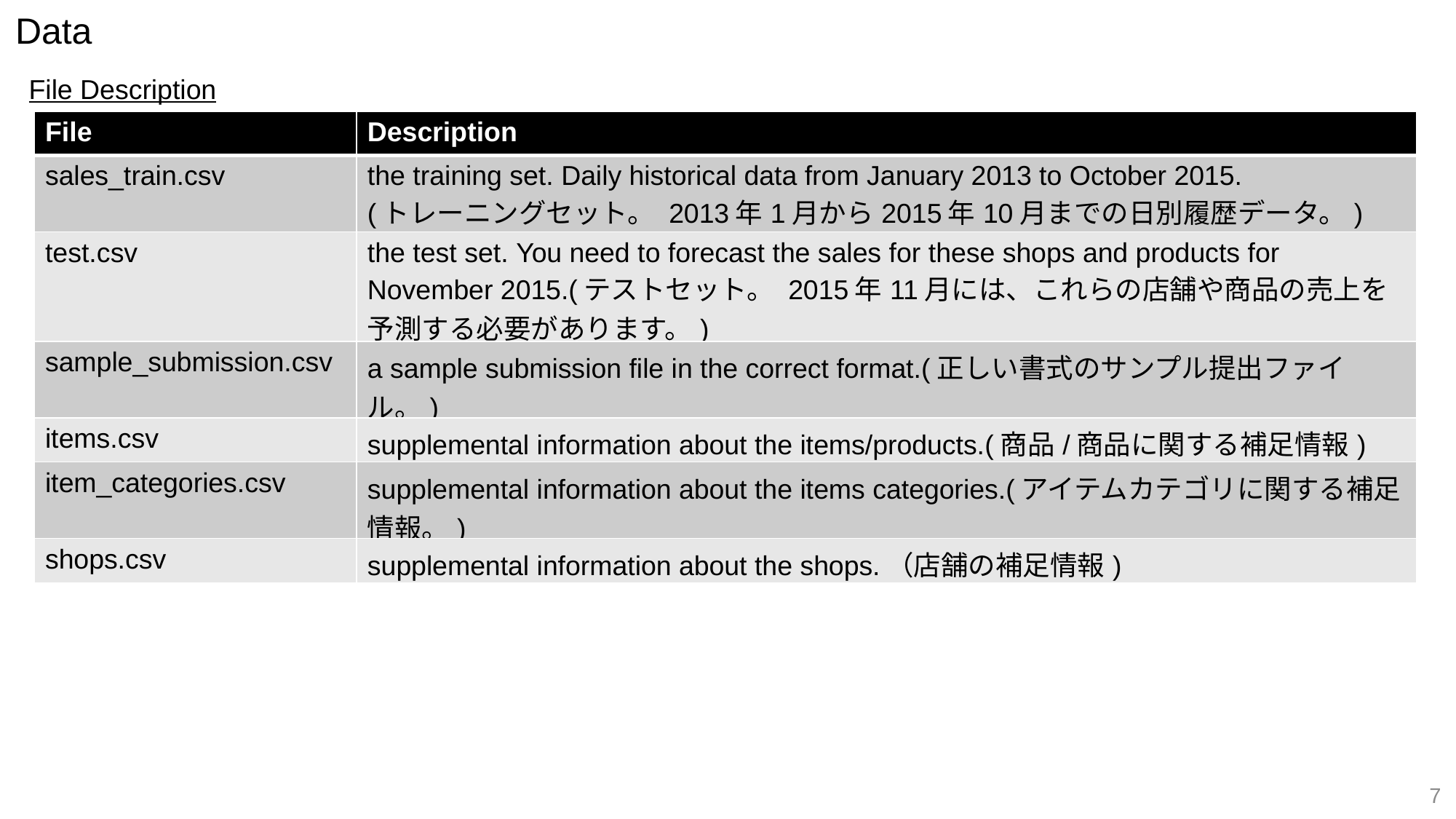

Data

File Description
| File | Description |
| --- | --- |
| sales\_train.csv | the training set. Daily historical data from January 2013 to October 2015. (トレーニングセット。 2013年1月から2015年10月までの日別履歴データ。) |
| test.csv | the test set. You need to forecast the sales for these shops and products for November 2015.(テストセット。 2015年11月には、これらの店舗や商品の売上を予測する必要があります。) |
| sample\_submission.csv | a sample submission file in the correct format.(正しい書式のサンプル提出ファイル。) |
| items.csv | supplemental information about the items/products.(商品/商品に関する補足情報) |
| item\_categories.csv | supplemental information about the items categories.(アイテムカテゴリに関する補足情報。) |
| shops.csv | supplemental information about the shops.（店舗の補足情報) |
7